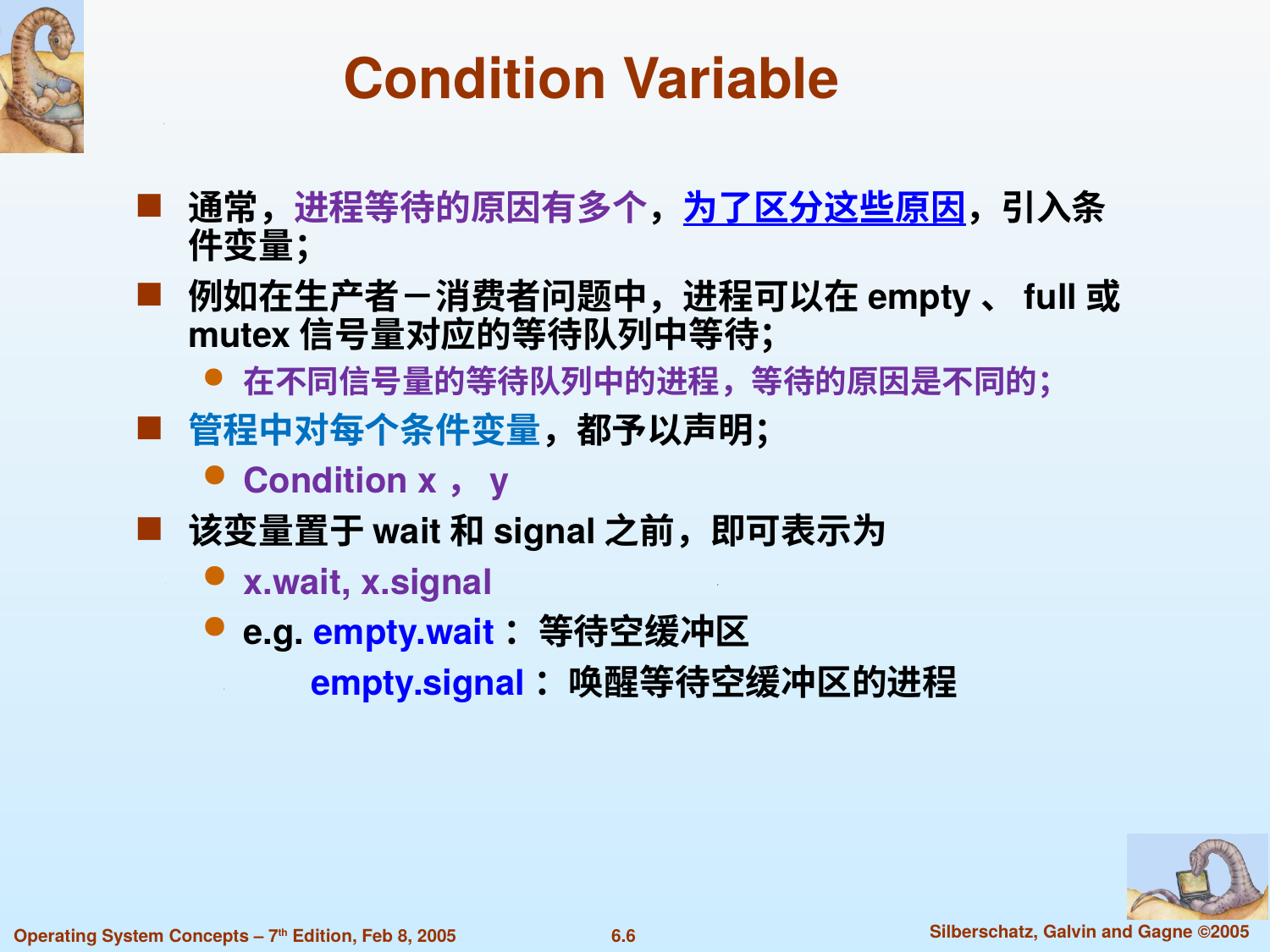

Condition Variable
通常，进程等待的原因有多个，为了区分这些原因，引入条件变量；
例如在生产者－消费者问题中，进程可以在empty、full或mutex信号量对应的等待队列中等待；
在不同信号量的等待队列中的进程，等待的原因是不同的；
管程中对每个条件变量，都予以声明；
Condition x，y
该变量置于wait和signal之前，即可表示为
x.wait, x.signal
e.g. empty.wait：等待空缓冲区
           empty.signal：唤醒等待空缓冲区的进程